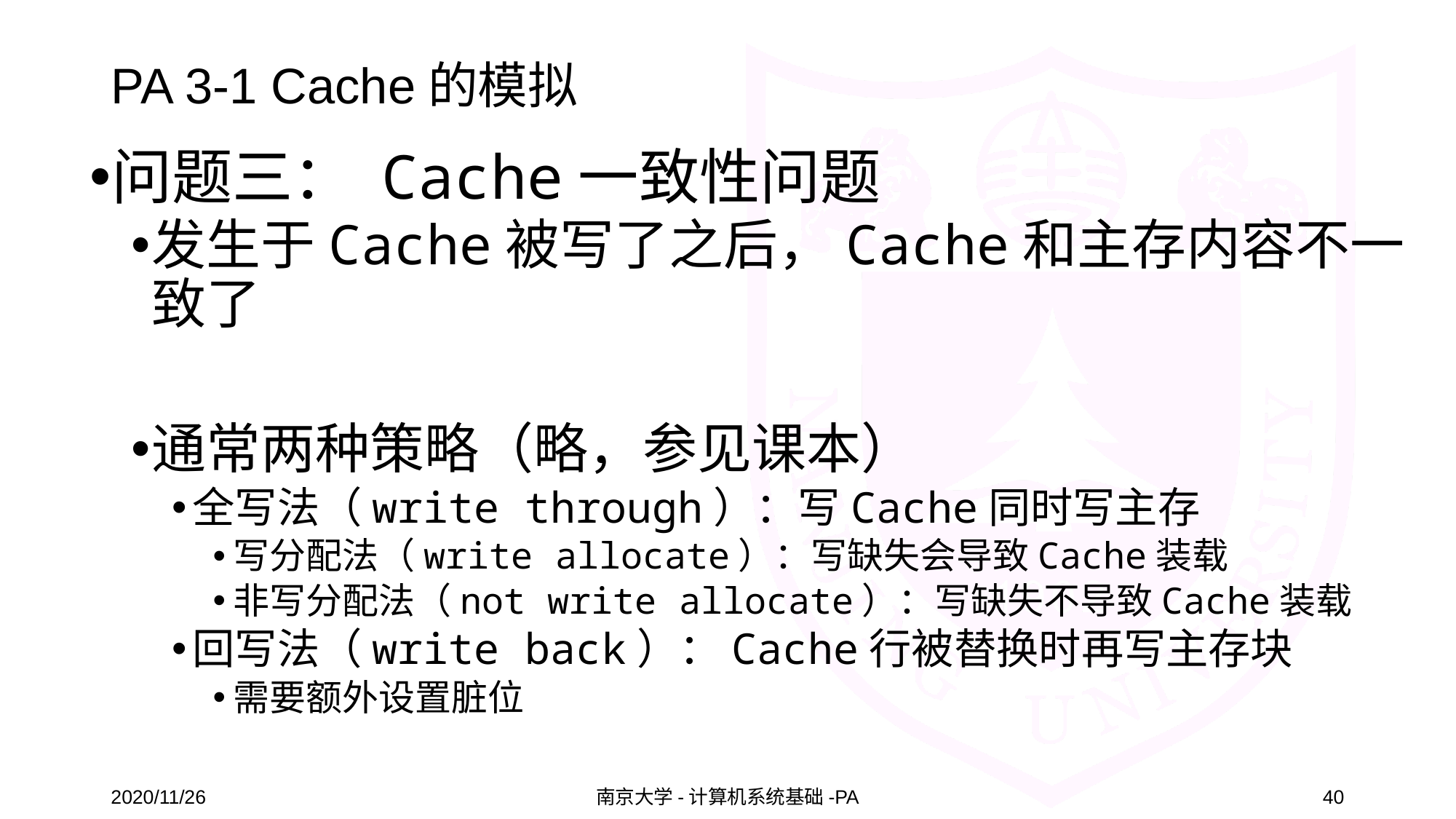

# PA 3-1 Cache的模拟
问题三： Cache一致性问题
发生于Cache被写了之后，Cache和主存内容不一致了

通常两种策略（略，参见课本）
全写法（write through）：写Cache同时写主存
写分配法（write allocate）：写缺失会导致Cache装载
非写分配法（not write allocate）：写缺失不导致Cache装载
回写法（write back）：Cache行被替换时再写主存块
需要额外设置脏位
2020/11/26
南京大学-计算机系统基础-PA
40